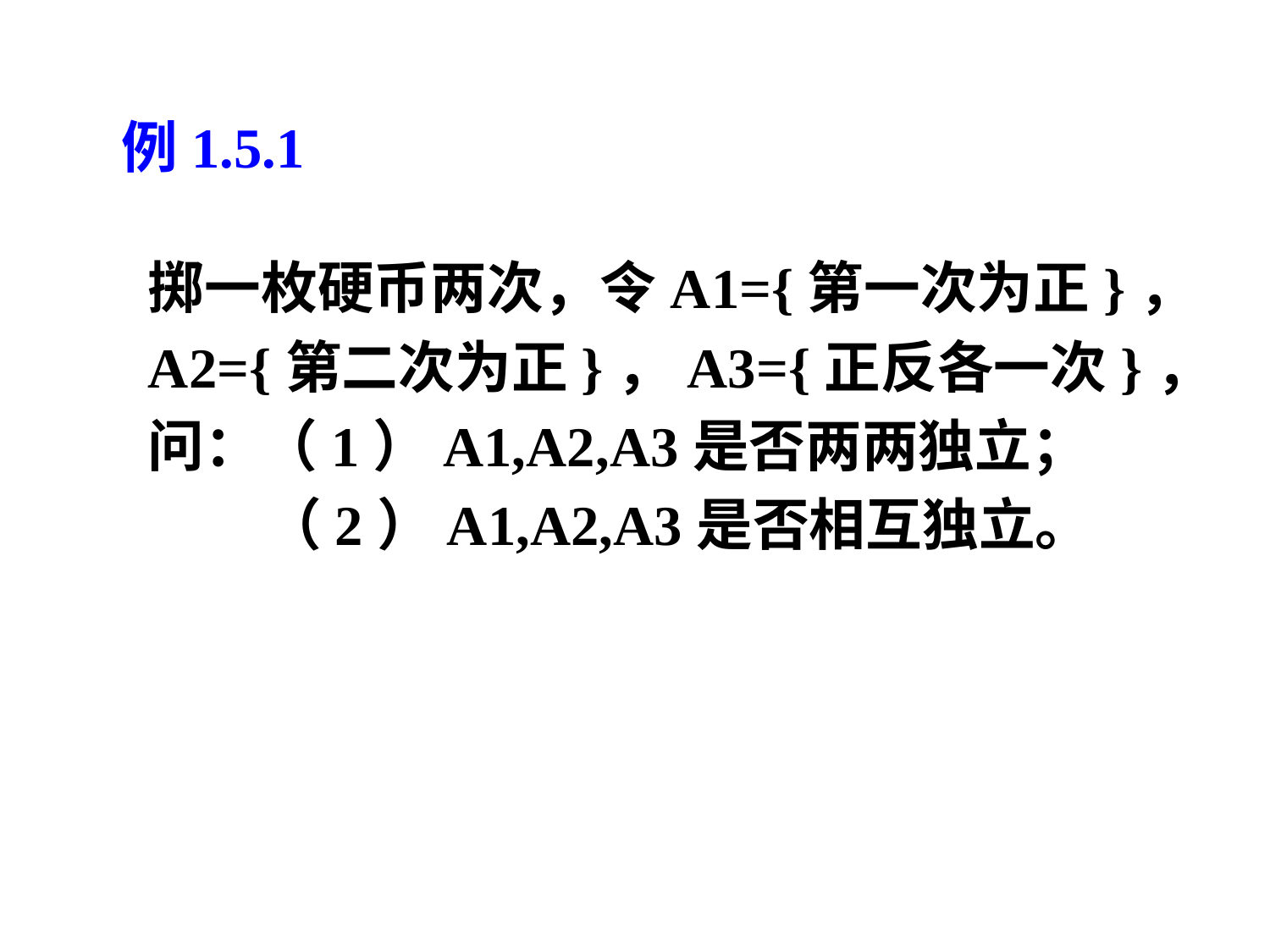

例1.5.1
掷一枚硬币两次，令A1={第一次为正}，
A2={第二次为正}，A3={正反各一次}，
问：（1）A1,A2,A3是否两两独立；
        （2）A1,A2,A3是否相互独立。